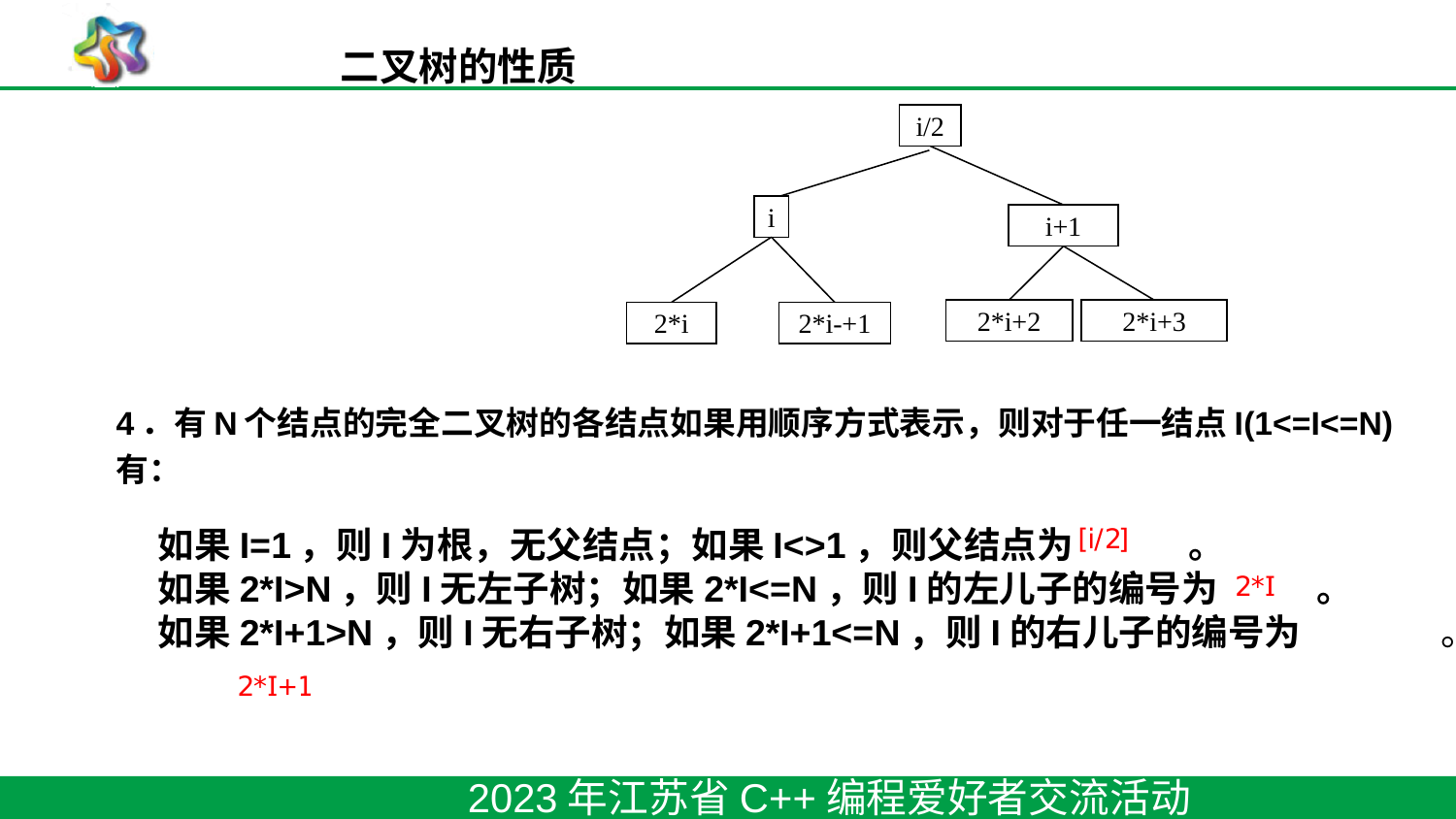

# 二叉树的性质
i/2
i
i+1
2*i+2
2*i+3
2*i
2*i-+1
4．有N个结点的完全二叉树的各结点如果用顺序方式表示，则对于任一结点I(1<=I<=N)有：

如果I=1，则I为根，无父结点；如果I<>1，则父结点为              。
如果2*I>N，则I无左子树；如果2*I<=N，则I的左儿子的编号为            。
如果2*I+1>N，则I无右子树；如果2*I+1<=N，则I的右儿子的编号为                 。
[i/2]
2*I
2*I+1